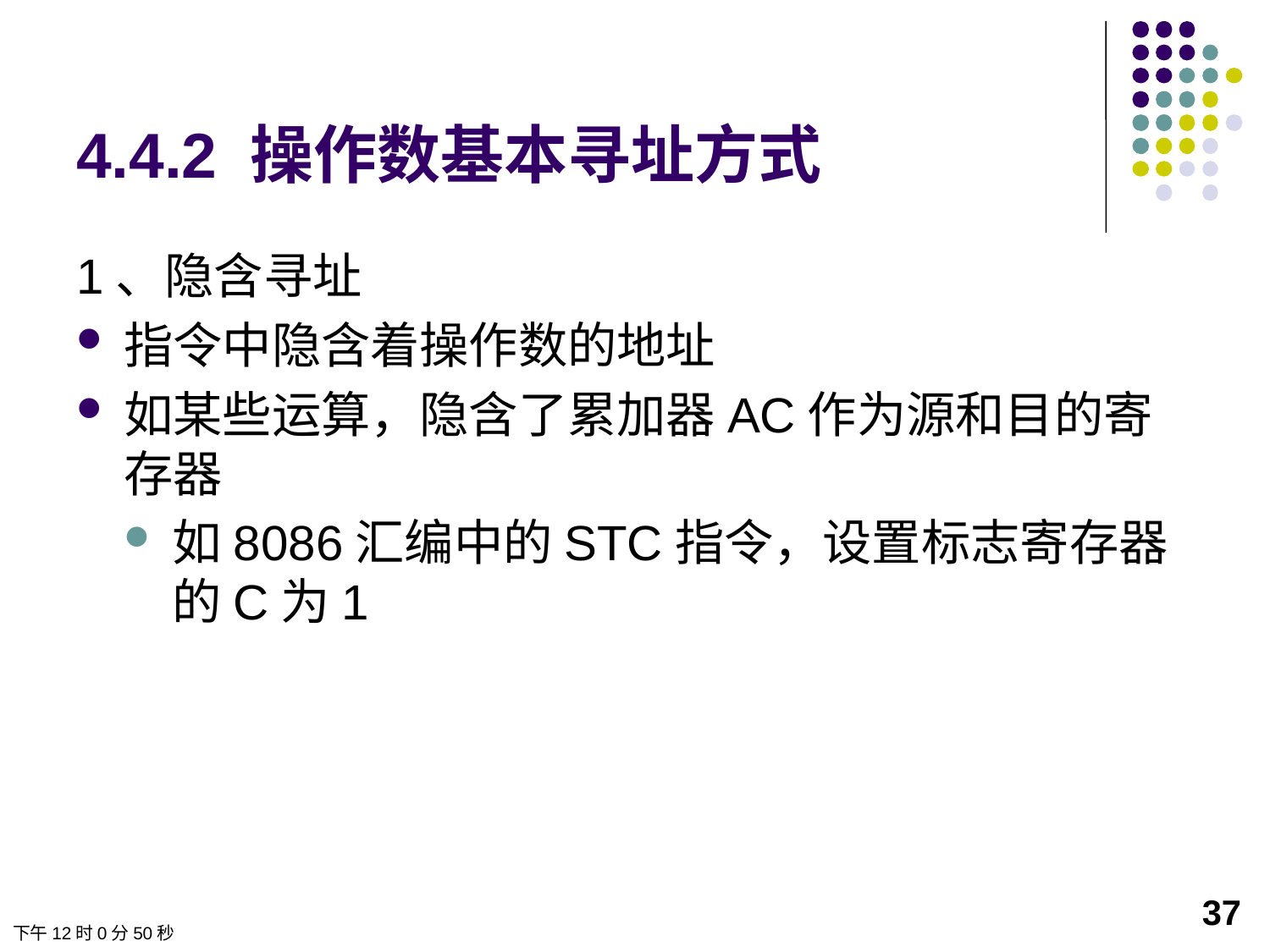

# 4.4.2 操作数基本寻址方式
1、隐含寻址
指令中隐含着操作数的地址
如某些运算，隐含了累加器AC作为源和目的寄存器
如8086汇编中的STC指令，设置标志寄存器的C为1
37
下午12时0分50秒